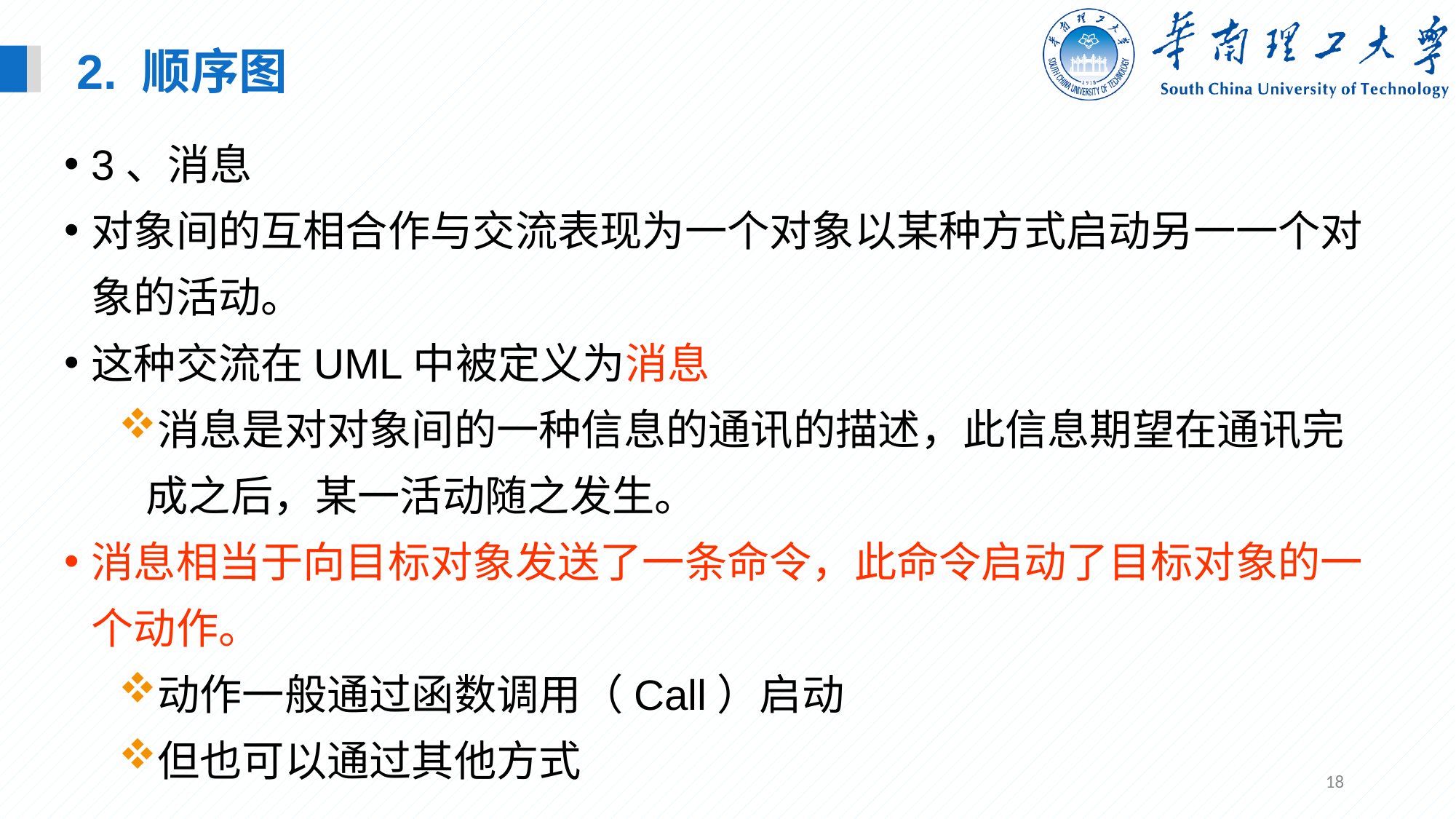

2. 顺序图
3、消息
对象间的互相合作与交流表现为一个对象以某种方式启动另一一个对象的活动。
这种交流在UML中被定义为消息
消息是对对象间的一种信息的通讯的描述，此信息期望在通讯完成之后，某一活动随之发生。
消息相当于向目标对象发送了一条命令，此命令启动了目标对象的一个动作。
动作一般通过函数调用（Call）启动
但也可以通过其他方式
18